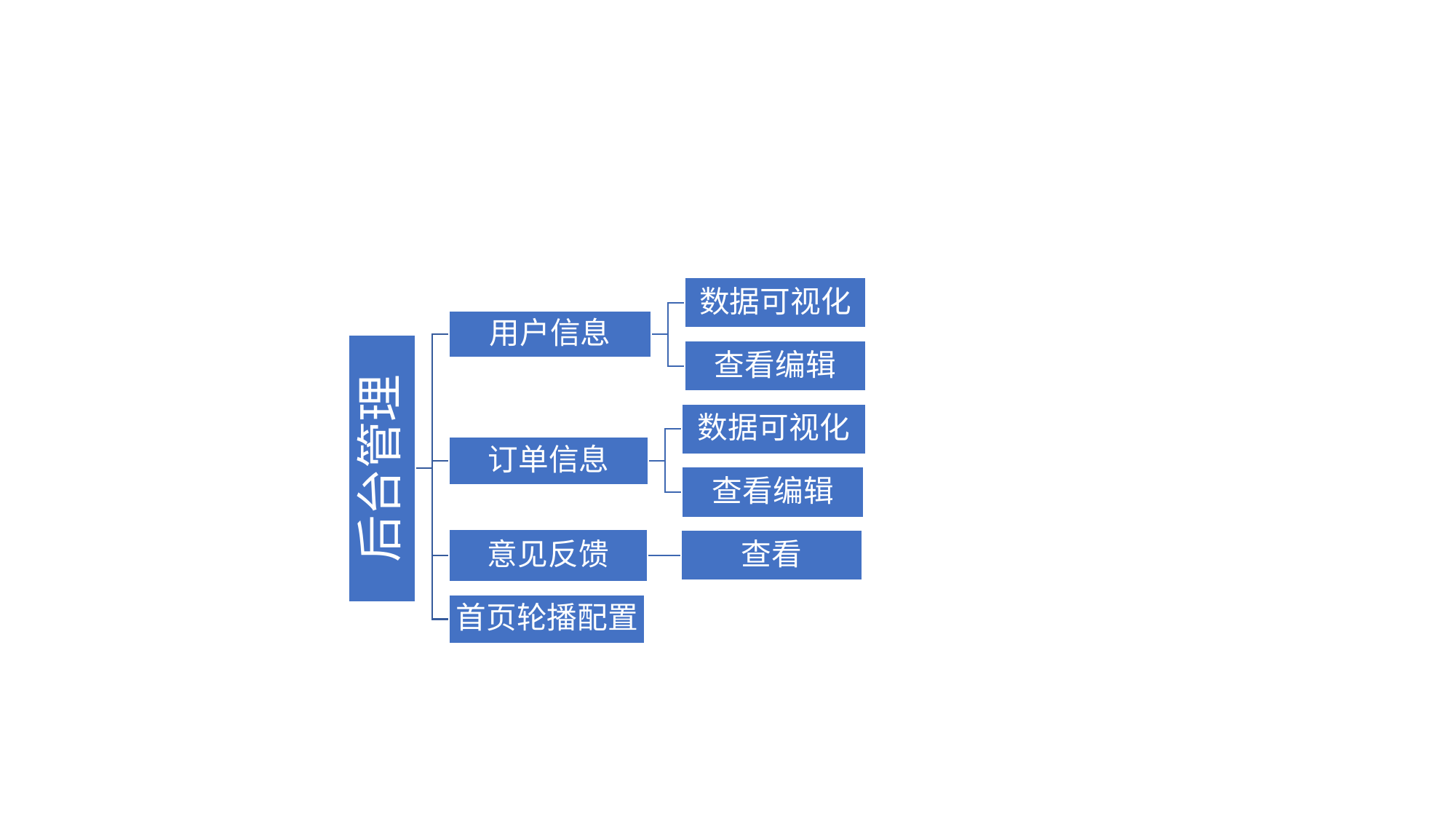

后台管理
用户信息
数据可视化
查看编辑
订单信息
数据可视化
查看编辑
意见反馈
查看
首页轮播配置
页面触刷新